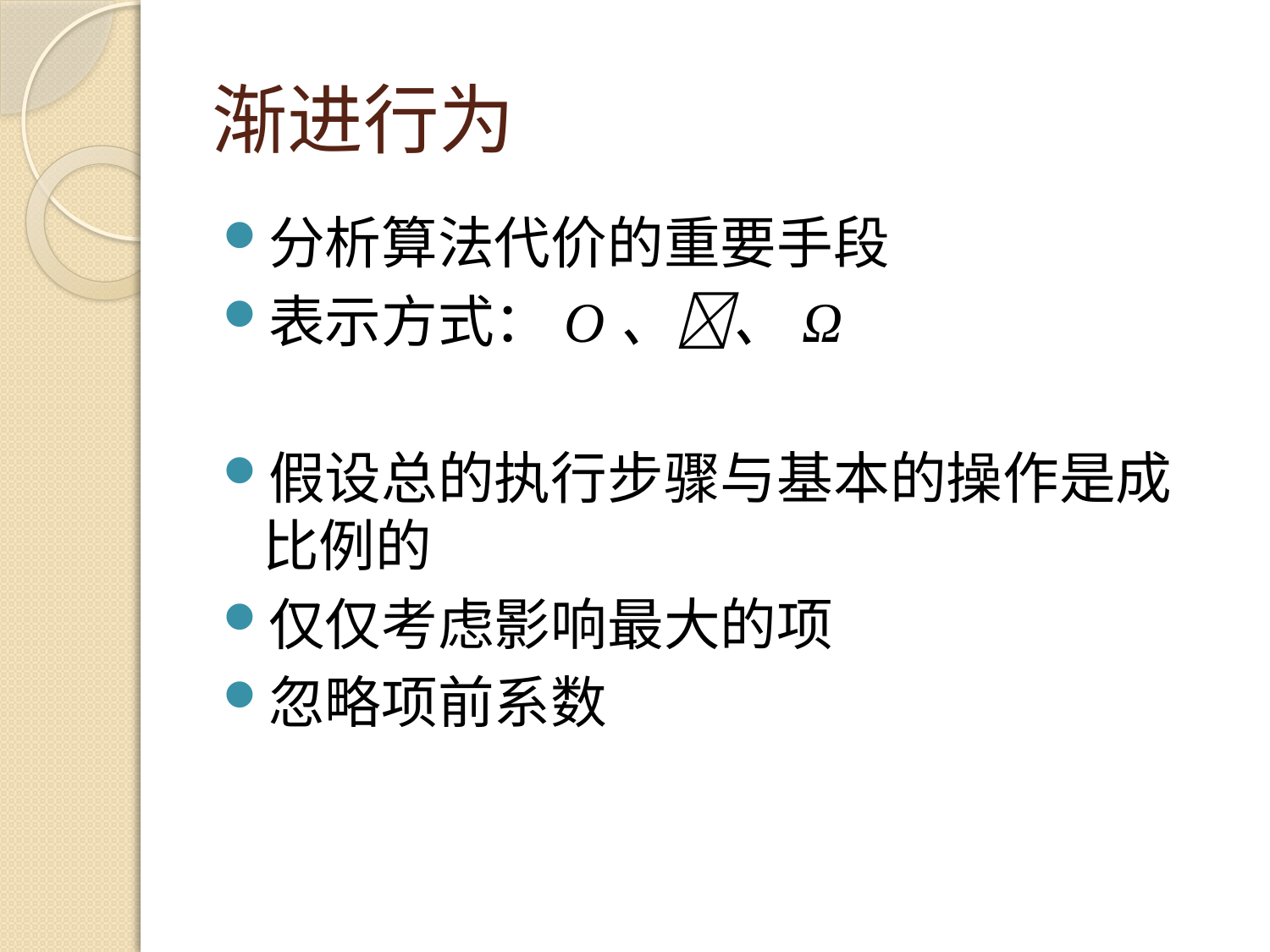

# 渐进行为
分析算法代价的重要手段
表示方式：O、Θ、Ω

假设总的执行步骤与基本的操作是成比例的
仅仅考虑影响最大的项
忽略项前系数